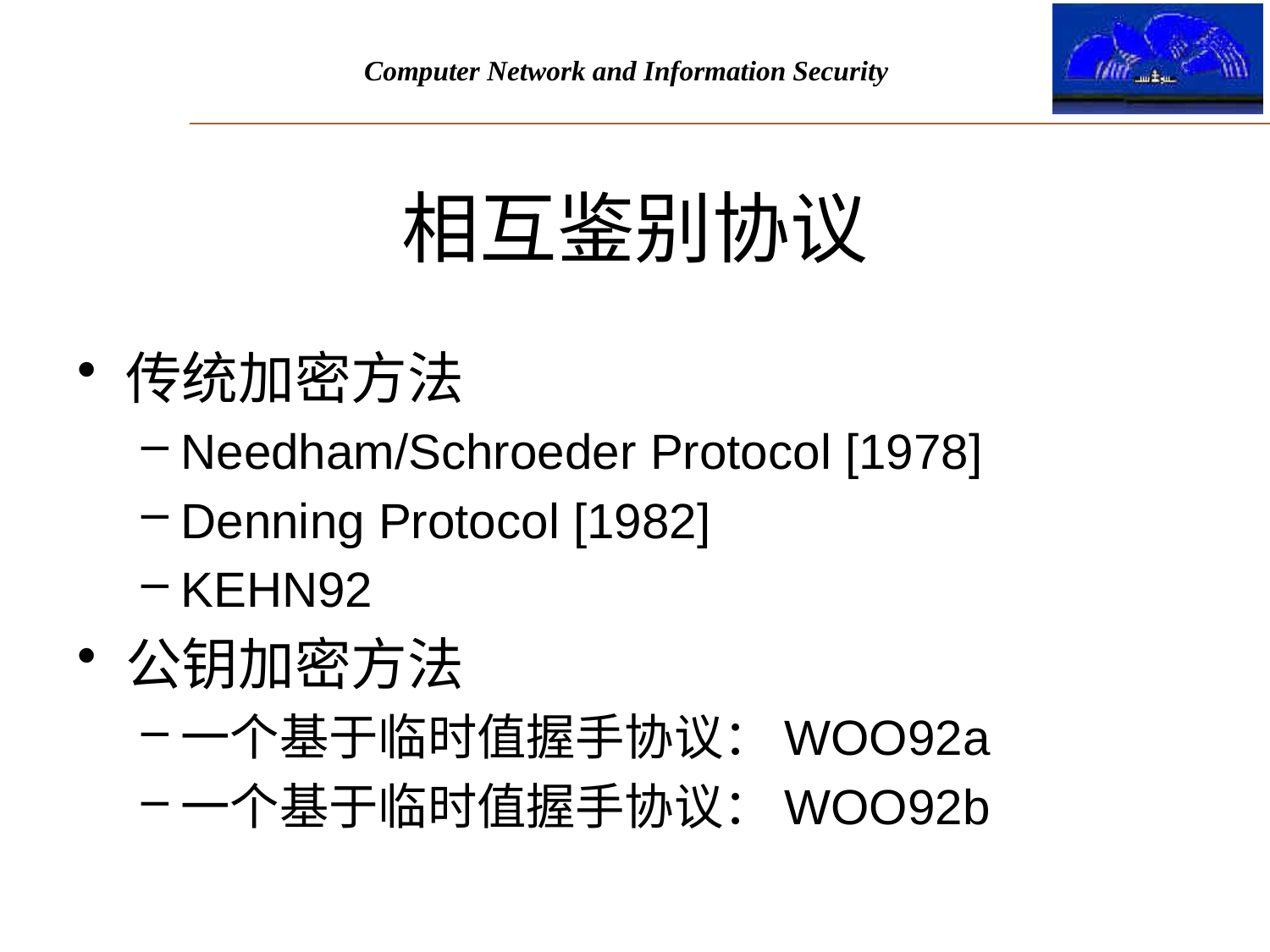

# 相互鉴别协议
传统加密方法
Needham/Schroeder Protocol [1978]
Denning Protocol [1982]
KEHN92
公钥加密方法
一个基于临时值握手协议：WOO92a
一个基于临时值握手协议：WOO92b